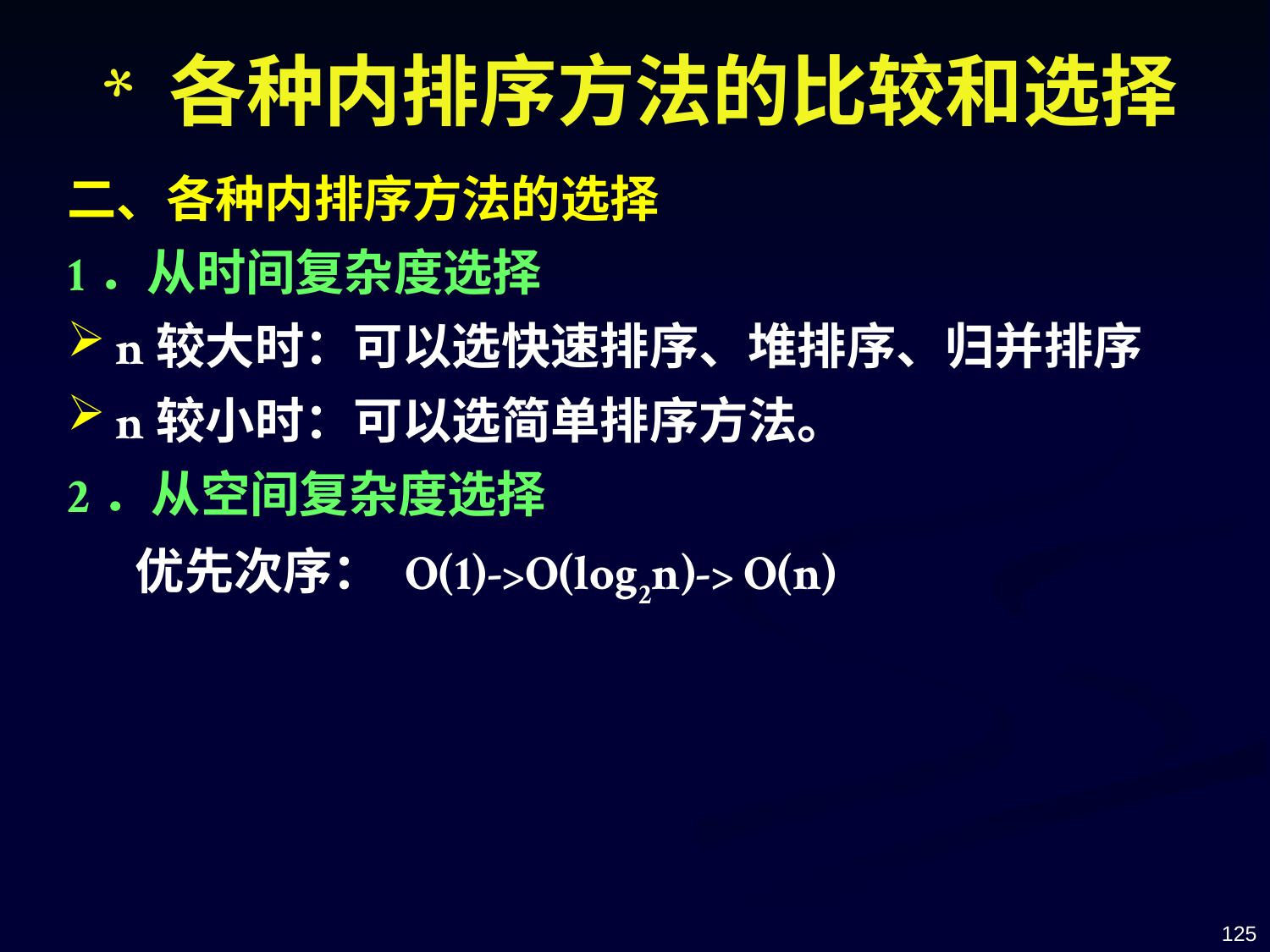

* 各种内排序方法的比较和选择
二、各种内排序方法的选择
1．从时间复杂度选择
n较大时：可以选快速排序、堆排序、归并排序
n较小时：可以选简单排序方法。
2．从空间复杂度选择
     优先次序： O(1)->O(log2n)-> O(n)
125